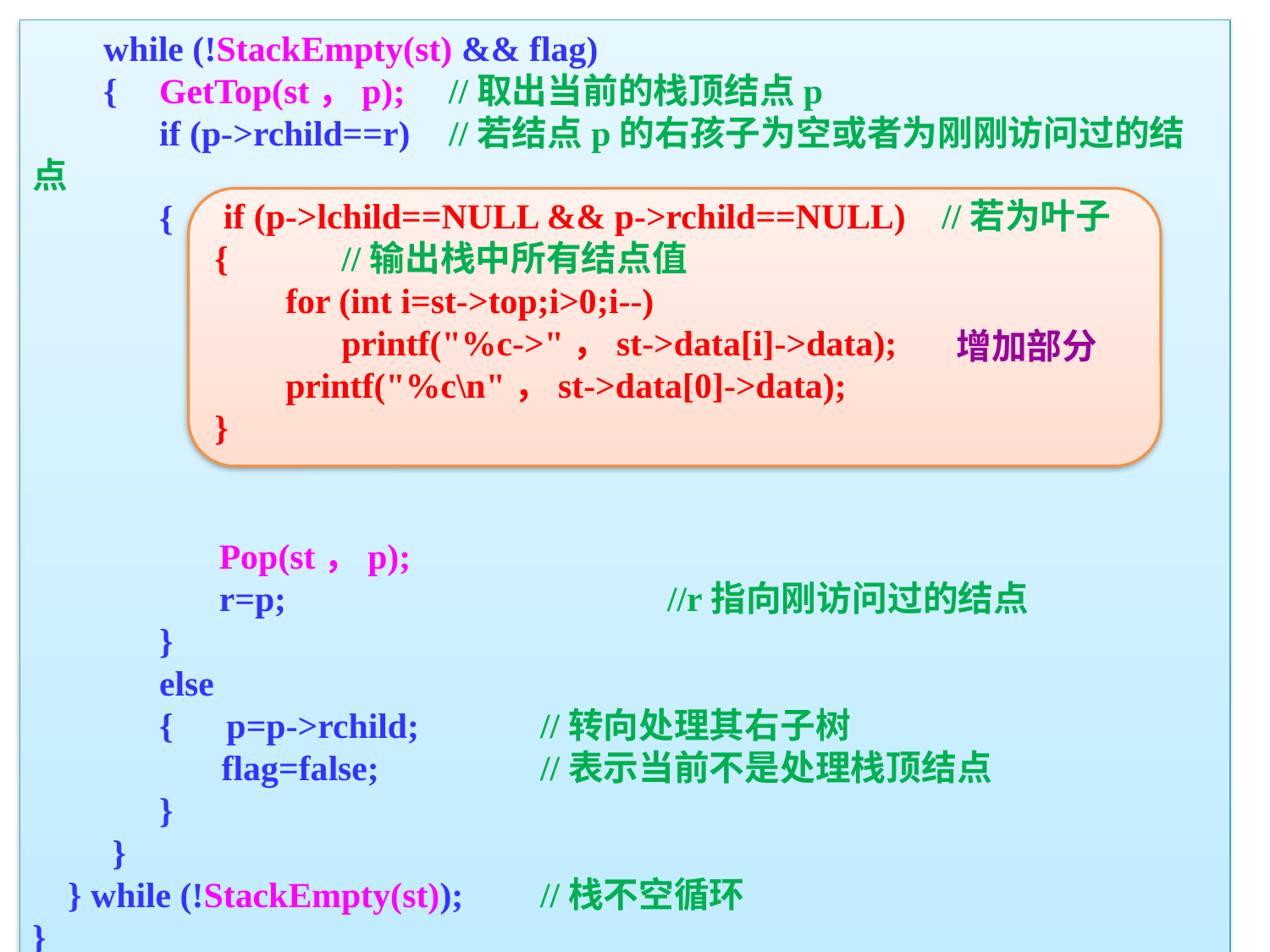

while (!StackEmpty(st) && flag)
        {	GetTop(st，p);	    //取出当前的栈顶结点p
	if (p->rchild==r)	    //若结点p的右孩子为空或者为刚刚访问过的结点
	{

                     Pop(st，p);
                     r=p;			//r指向刚访问过的结点
	}
	else
	{      p=p->rchild;	//转向处理其右子树
	       flag=false;		//表示当前不是处理栈顶结点
	}
         }
    } while (!StackEmpty(st));	//栈不空循环
}
 if (p->lchild==NULL && p->rchild==NULL)    //若为叶子
{	//输出栈中所有结点值
        for (int i=st->top;i>0;i--)
	printf("%c->"，st->data[i]->data);
        printf("%c\n"，st->data[0]->data);
}

增加部分
136